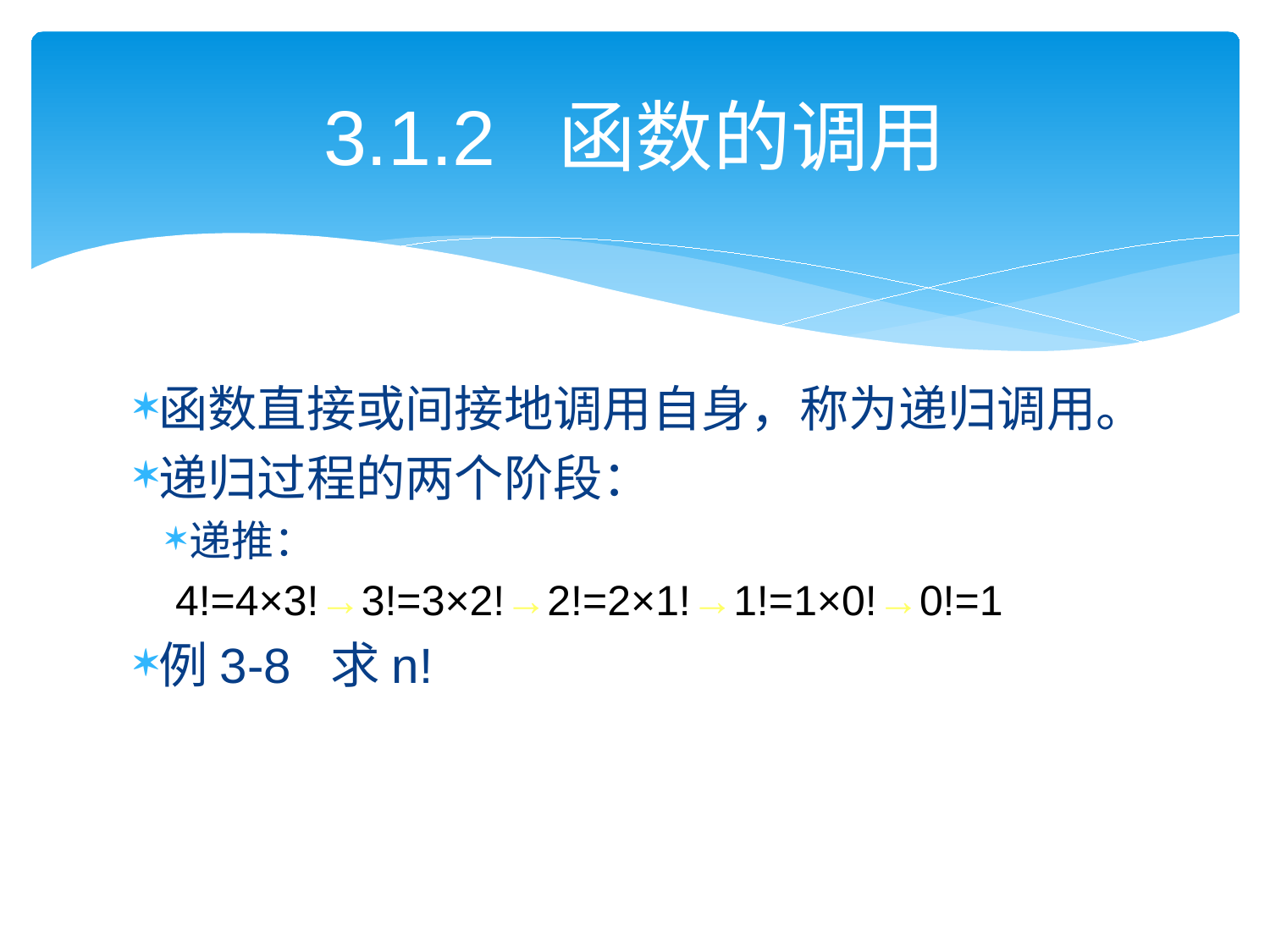

# 3.1.2  函数的调用
函数直接或间接地调用自身，称为递归调用。
递归过程的两个阶段：
递推：
 4!=4×3!→3!=3×2!→2!=2×1!→1!=1×0!→0!=1
例3-8  求n!